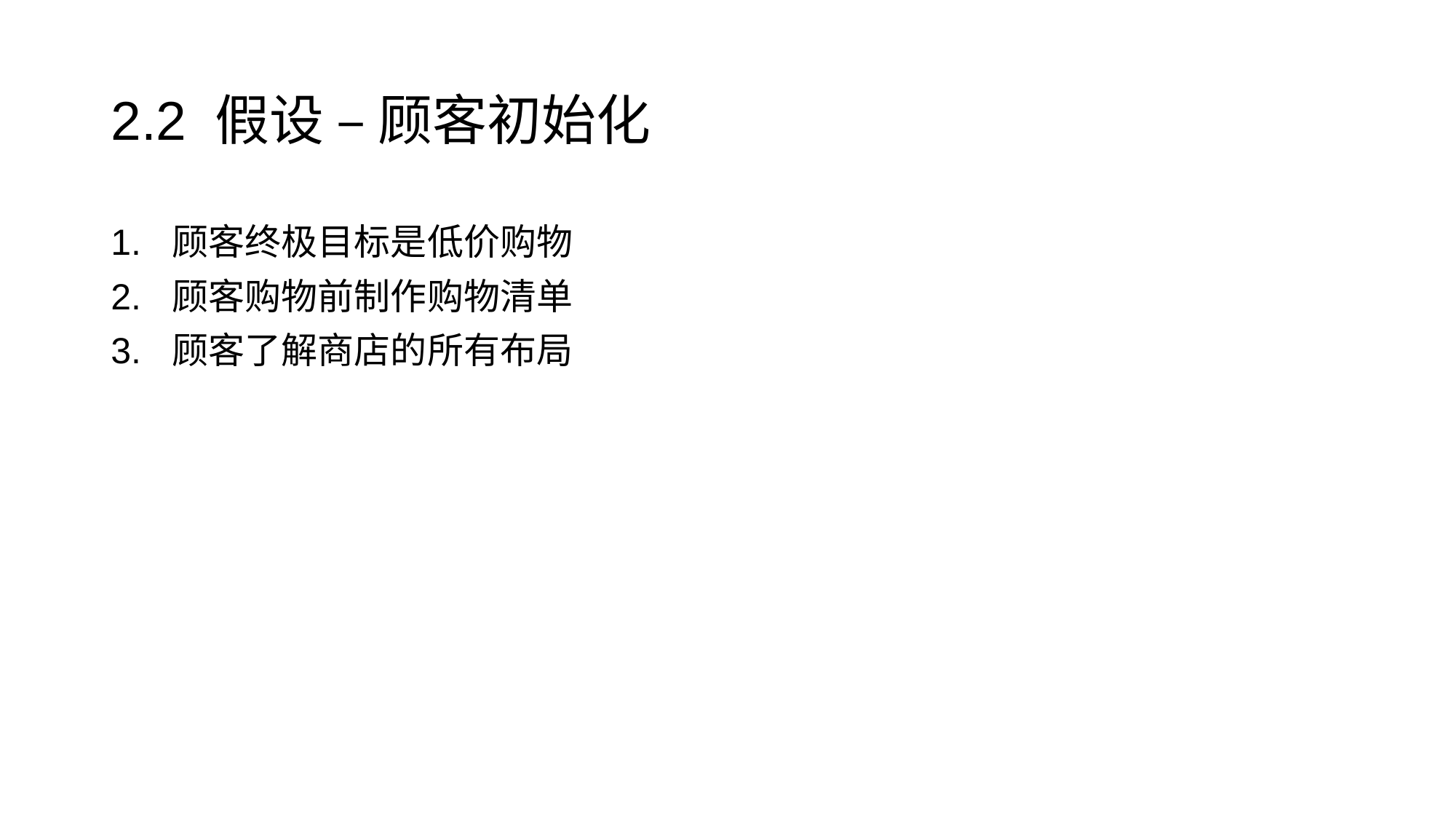

# 2.2 假设 – 顾客初始化
顾客终极目标是低价购物
顾客购物前制作购物清单
顾客了解商店的所有布局